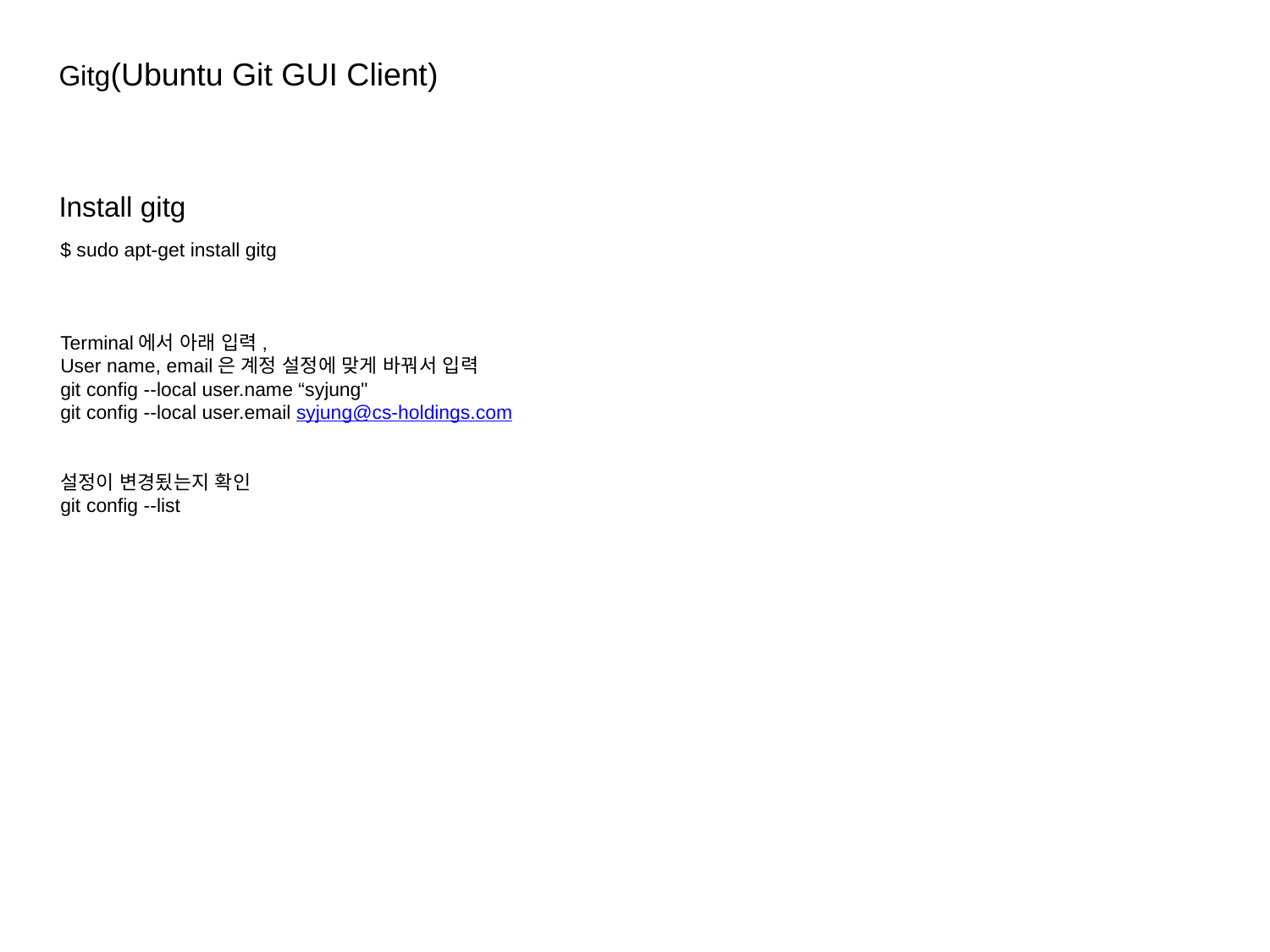

Gitg(Ubuntu Git GUI Client)
Install gitg
$ sudo apt-get install gitg

Terminal에서 아래 입력,
User name, email은 계정 설정에 맞게 바꿔서 입력
git config --local user.name “syjung"
git config --local user.email syjung@cs-holdings.com

설정이 변경됬는지 확인
git config --list